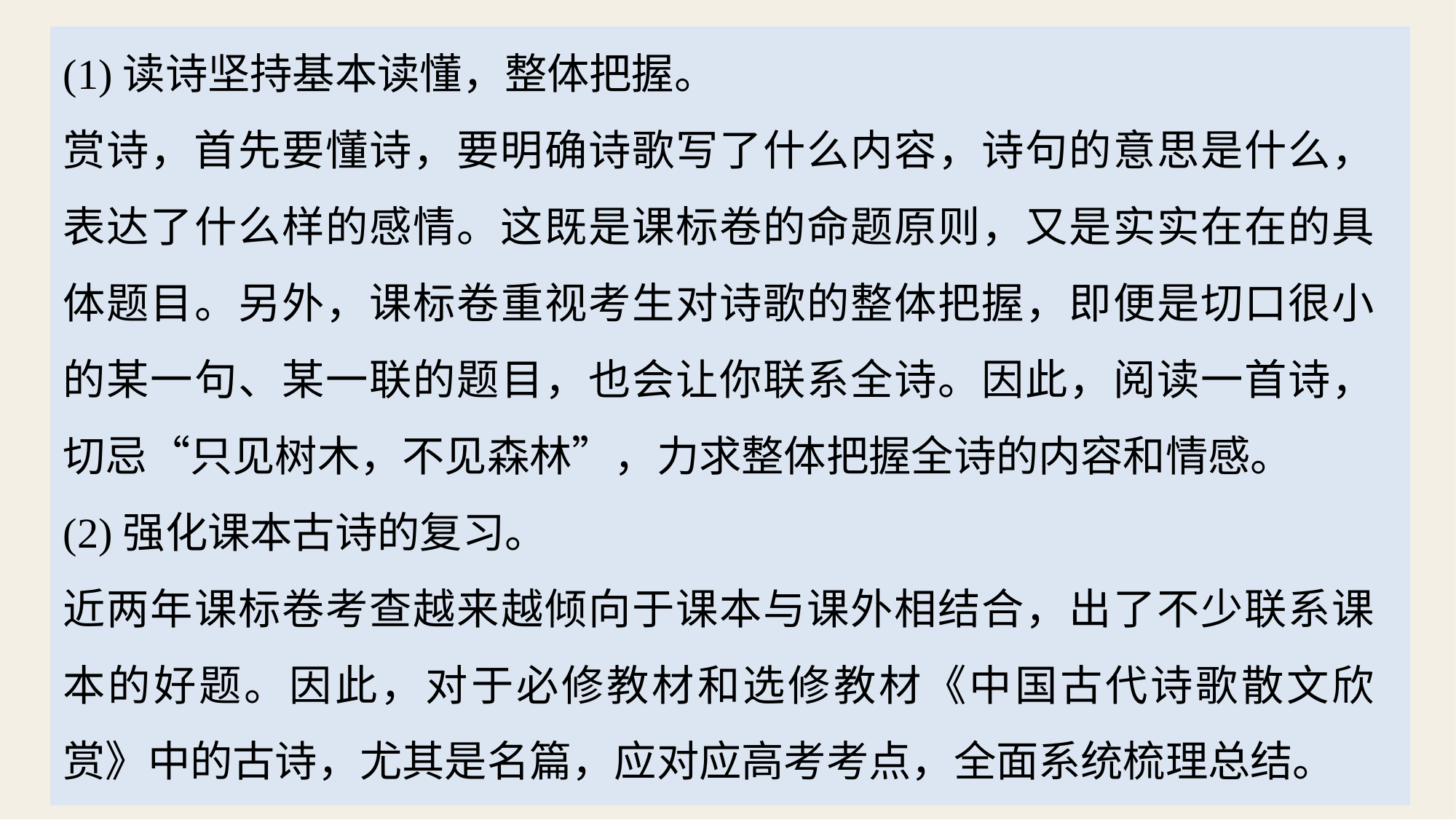

(1)读诗坚持基本读懂，整体把握。
赏诗，首先要懂诗，要明确诗歌写了什么内容，诗句的意思是什么，表达了什么样的感情。这既是课标卷的命题原则，又是实实在在的具体题目。另外，课标卷重视考生对诗歌的整体把握，即便是切口很小的某一句、某一联的题目，也会让你联系全诗。因此，阅读一首诗，切忌“只见树木，不见森林”，力求整体把握全诗的内容和情感。
(2)强化课本古诗的复习。
近两年课标卷考查越来越倾向于课本与课外相结合，出了不少联系课本的好题。因此，对于必修教材和选修教材《中国古代诗歌散文欣赏》中的古诗，尤其是名篇，应对应高考考点，全面系统梳理总结。